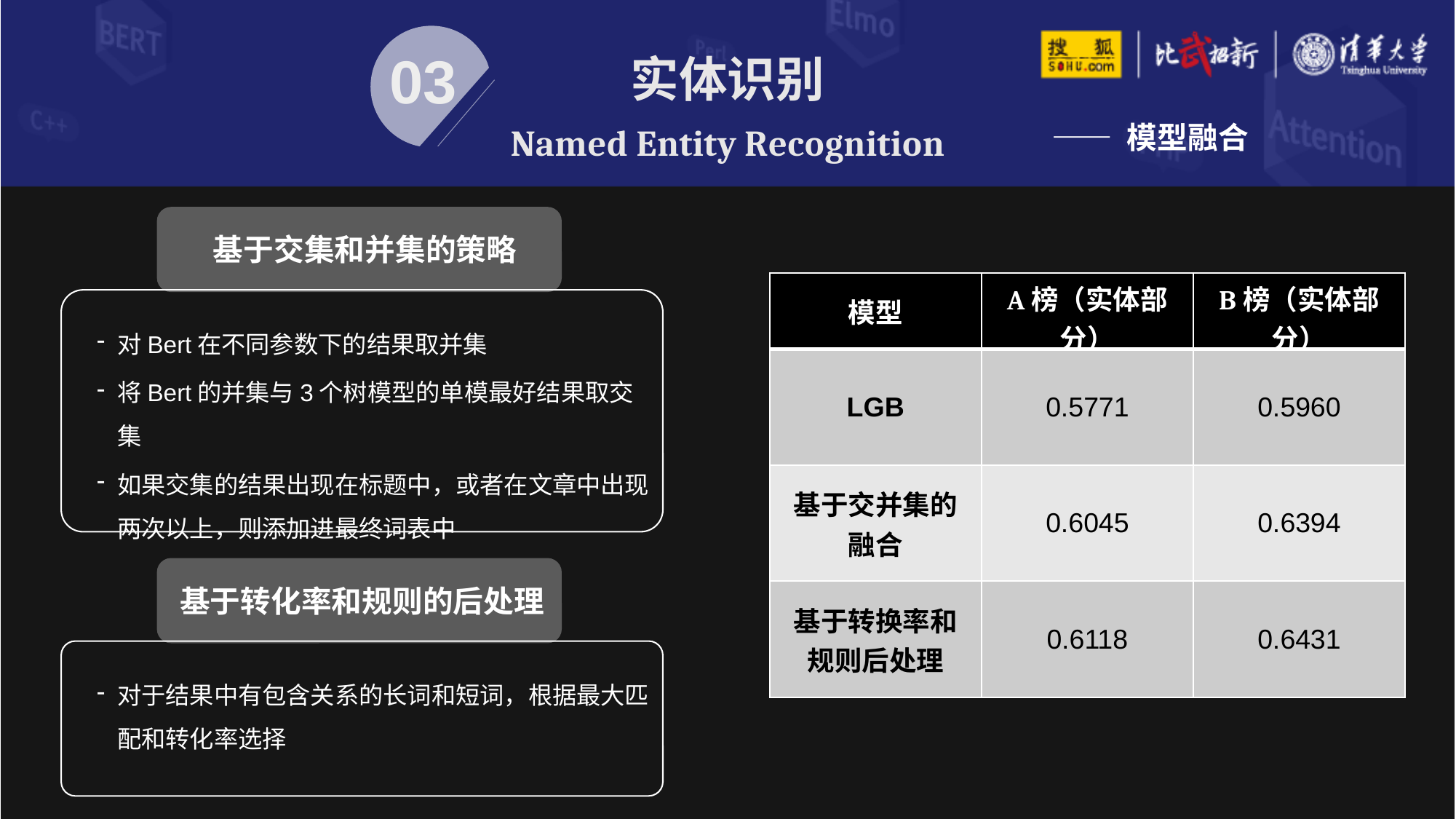

实体识别
Named Entity Recognition
03
—— 模型融合

基于交集和并集的策略
| 模型 | A榜（实体部分） | B榜（实体部分） |
| --- | --- | --- |
| LGB | 0.5771 | 0.5960 |
| 基于交并集的融合 | 0.6045 | 0.6394 |
| 基于转换率和规则后处理 | 0.6118 | 0.6431 |

对Bert在不同参数下的结果取并集
将Bert的并集与3个树模型的单模最好结果取交集
如果交集的结果出现在标题中，或者在文章中出现两次以上，则添加进最终词表中

基于转化率和规则的后处理

对于结果中有包含关系的长词和短词，根据最大匹配和转化率选择